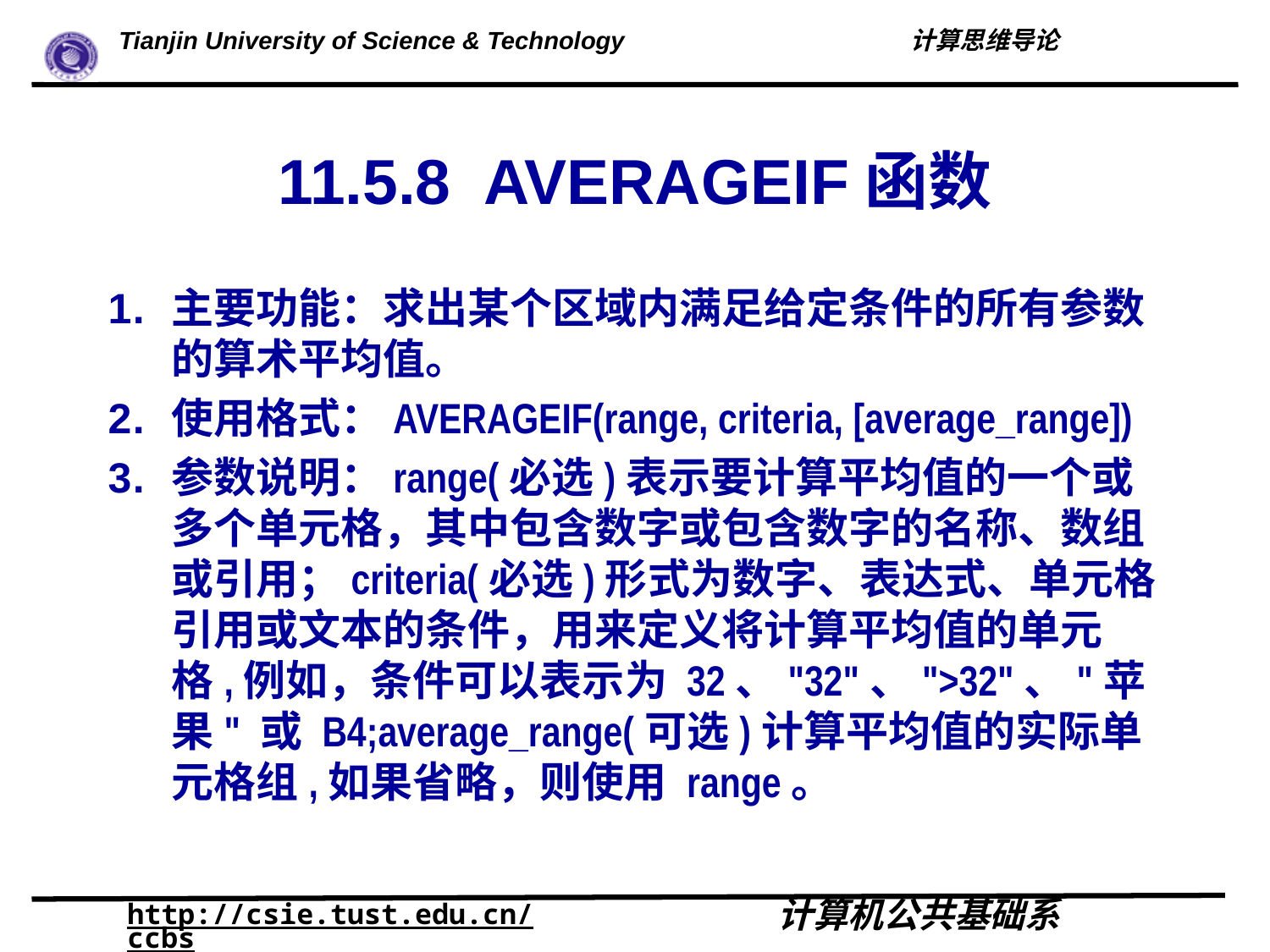

# 11.5.8  AVERAGEIF函数
主要功能：求出某个区域内满足给定条件的所有参数的算术平均值。
使用格式：AVERAGEIF(range, criteria, [average_range])
参数说明：range(必选)表示要计算平均值的一个或多个单元格，其中包含数字或包含数字的名称、数组或引用；criteria(必选)形式为数字、表达式、单元格引用或文本的条件，用来定义将计算平均值的单元格,例如，条件可以表示为 32、"32"、">32"、"苹果" 或 B4;average_range(可选)计算平均值的实际单元格组,如果省略，则使用 range。